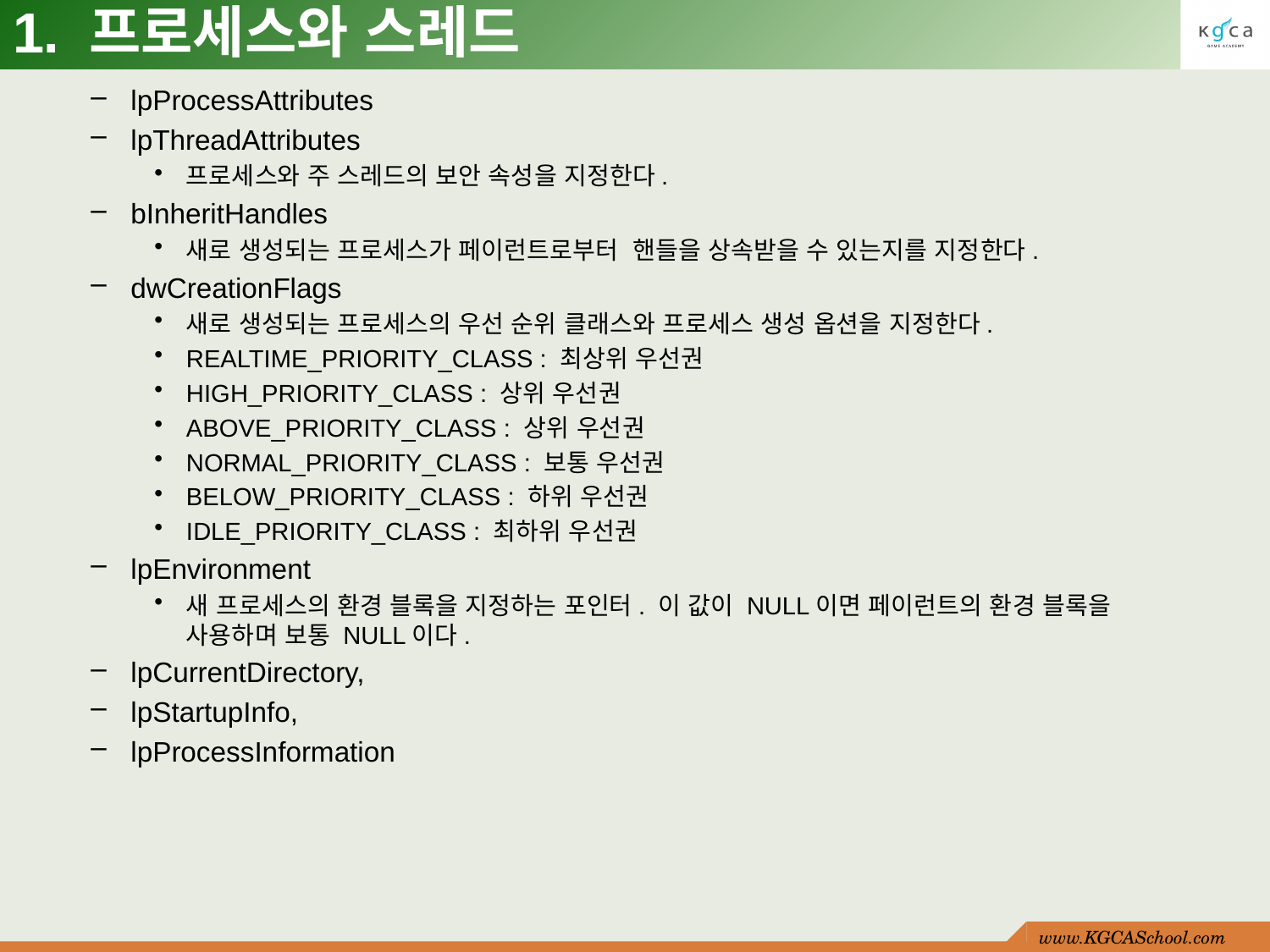

# 1. 프로세스와 스레드
lpProcessAttributes
lpThreadAttributes
프로세스와 주 스레드의 보안 속성을 지정한다.
bInheritHandles
새로 생성되는 프로세스가 페이런트로부터  핸들을 상속받을 수 있는지를 지정한다.
dwCreationFlags
새로 생성되는 프로세스의 우선 순위 클래스와 프로세스 생성 옵션을 지정한다.
REALTIME_PRIORITY_CLASS : 최상위 우선권
HIGH_PRIORITY_CLASS : 상위 우선권
ABOVE_PRIORITY_CLASS : 상위 우선권
NORMAL_PRIORITY_CLASS : 보통 우선권
BELOW_PRIORITY_CLASS : 하위 우선권
IDLE_PRIORITY_CLASS : 최하위 우선권
lpEnvironment
새 프로세스의 환경 블록을 지정하는 포인터. 이 값이 NULL이면 페이런트의 환경 블록을 사용하며 보통 NULL이다.
lpCurrentDirectory,
lpStartupInfo,
lpProcessInformation